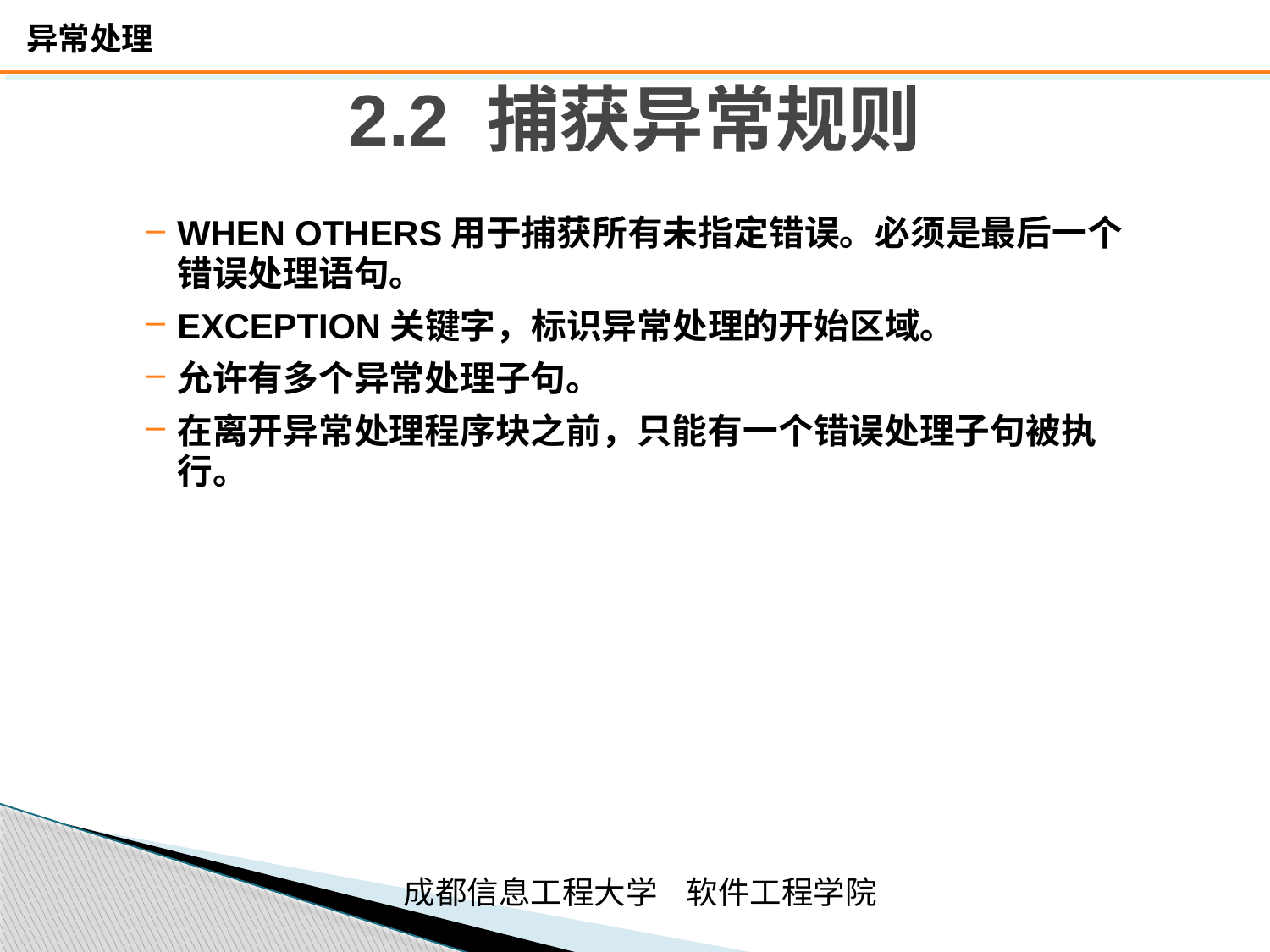

# 2.2 捕获异常规则
WHEN OTHERS用于捕获所有未指定错误。必须是最后一个错误处理语句。
EXCEPTION关键字，标识异常处理的开始区域。
允许有多个异常处理子句。
在离开异常处理程序块之前，只能有一个错误处理子句被执行。